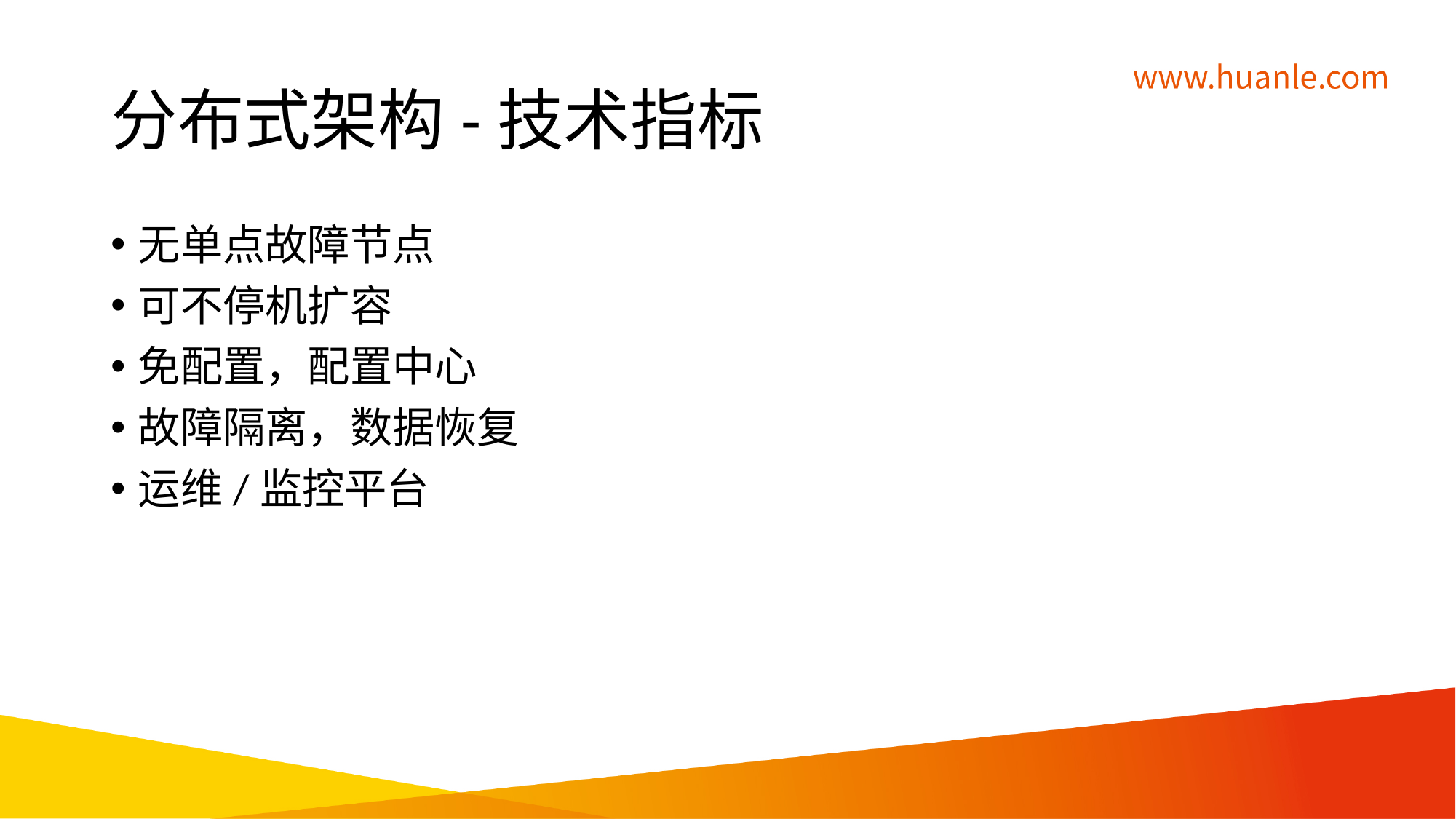

# 分布式架构-技术指标
无单点故障节点
可不停机扩容
免配置，配置中心
故障隔离，数据恢复
运维/监控平台